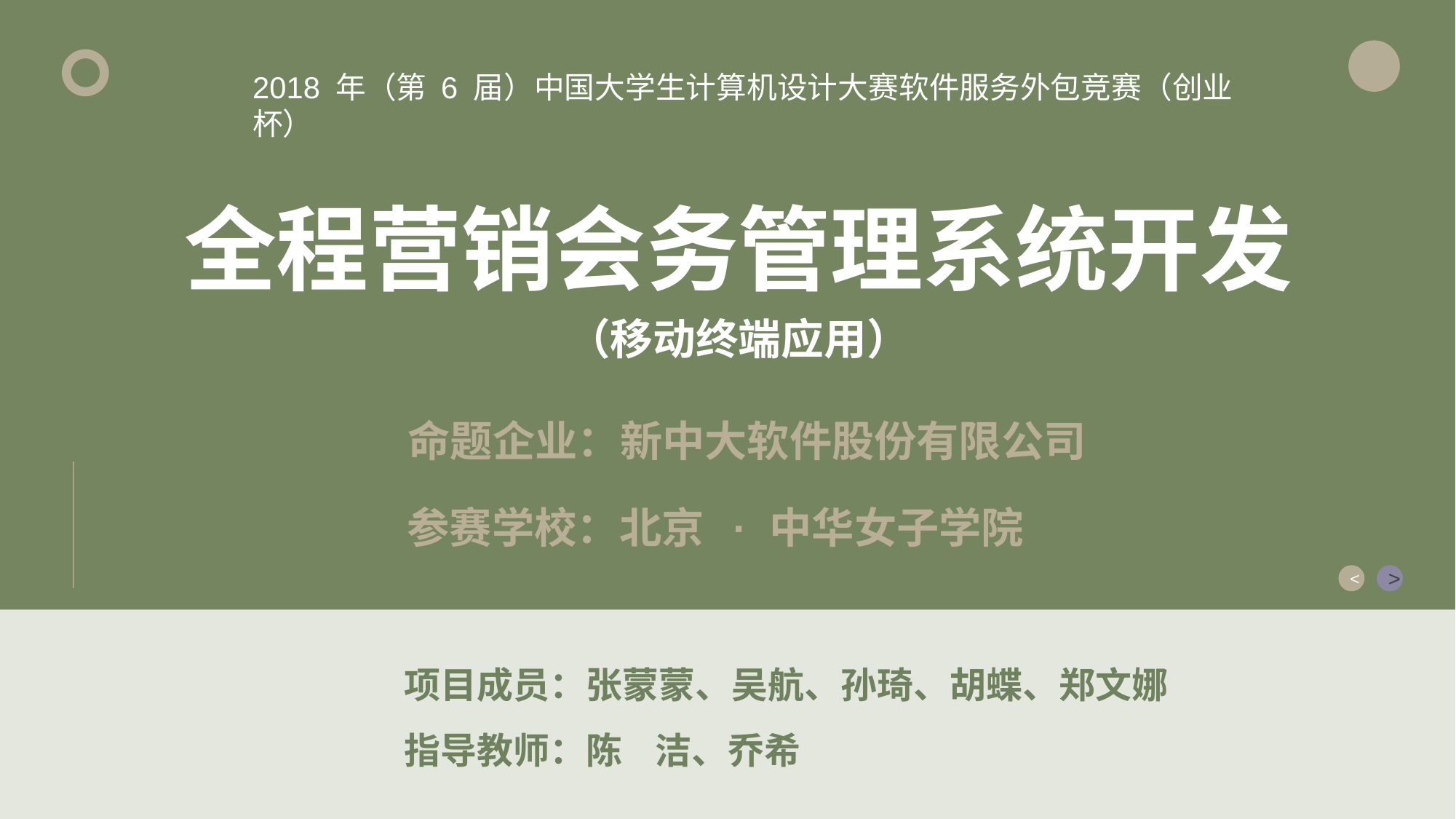

2018 年（第 6 届）中国大学生计算机设计大赛软件服务外包竞赛（创业杯）

# 全程营销会务管理系统开发（移动终端应用）
命题企业：新中大软件股份有限公司
参赛学校：北京  · 中华女子学院
项目成员：张蒙蒙、吴航、孙琦、胡蝶、郑文娜
指导教师：陈    洁、乔希